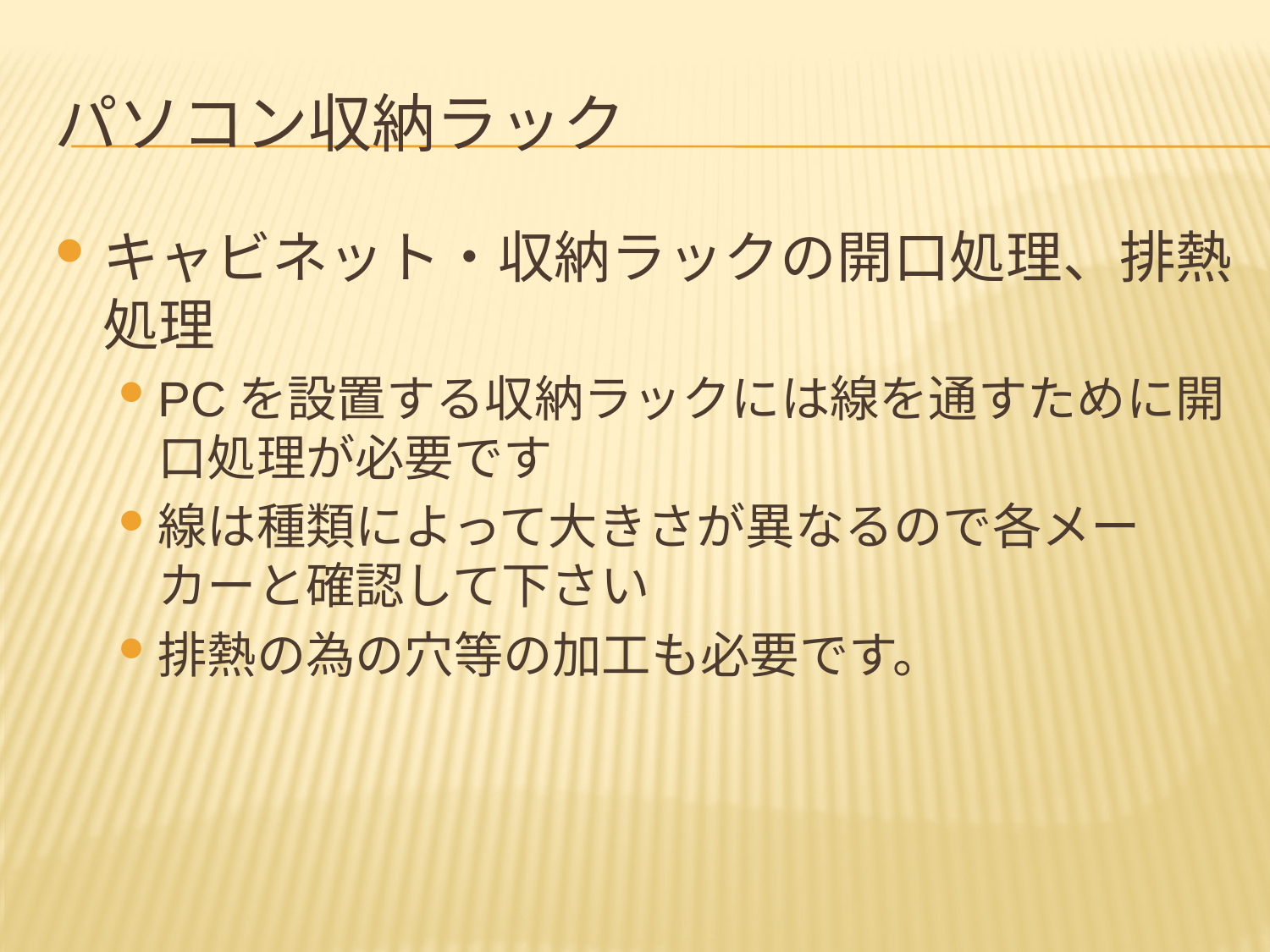

# パソコン収納ラック
キャビネット・収納ラックの開口処理、排熱処理
PCを設置する収納ラックには線を通すために開口処理が必要です
線は種類によって大きさが異なるので各メーカーと確認して下さい
排熱の為の穴等の加工も必要です。